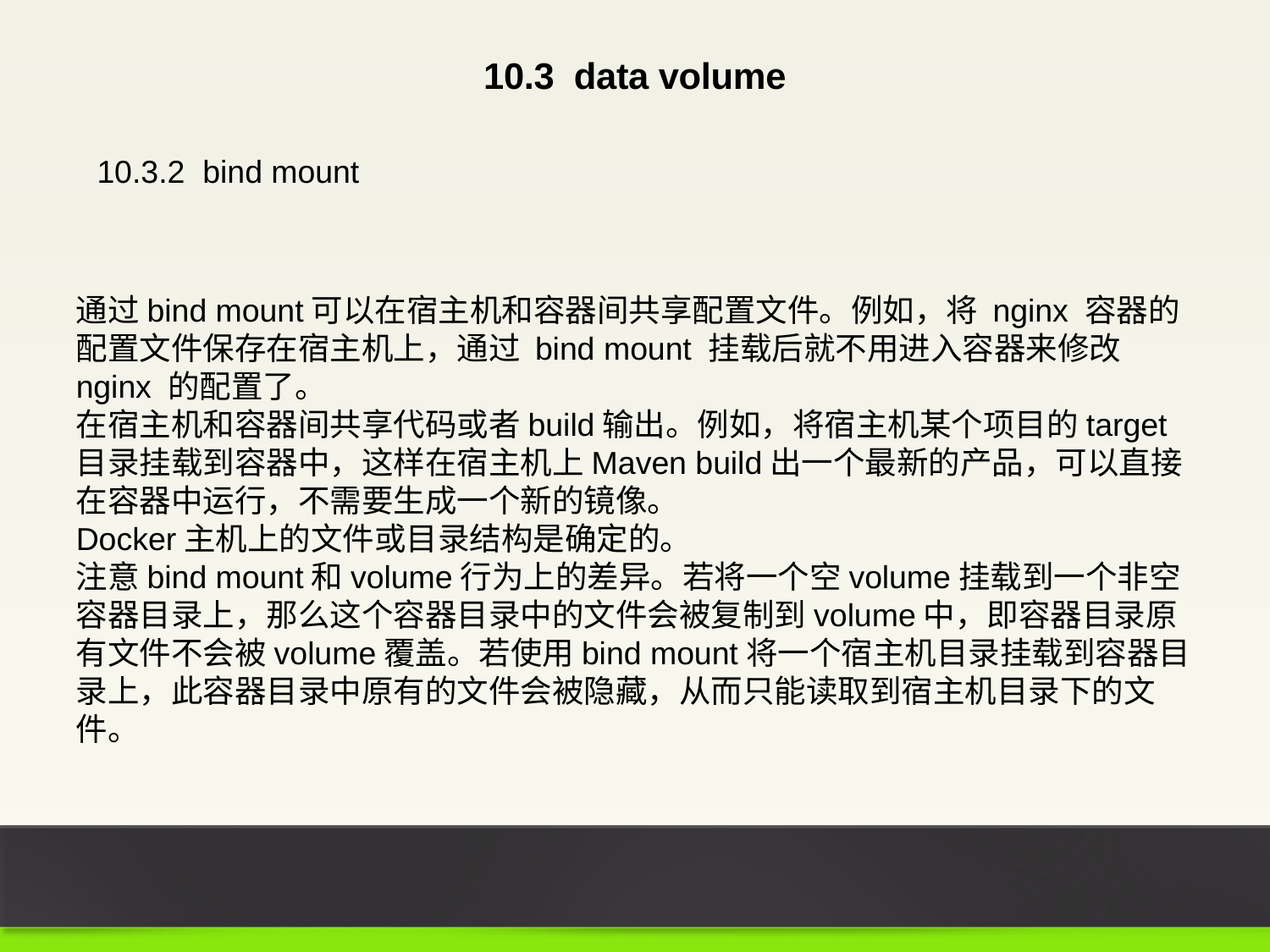

10.3  data volume
10.3.2  bind mount
通过bind mount可以在宿主机和容器间共享配置文件。例如，将 nginx 容器的配置文件保存在宿主机上，通过 bind mount 挂载后就不用进入容器来修改 nginx 的配置了。
在宿主机和容器间共享代码或者build输出。例如，将宿主机某个项目的target目录挂载到容器中，这样在宿主机上Maven build出一个最新的产品，可以直接在容器中运行，不需要生成一个新的镜像。
Docker主机上的文件或目录结构是确定的。
注意bind mount和volume行为上的差异。若将一个空volume挂载到一个非空容器目录上，那么这个容器目录中的文件会被复制到volume中，即容器目录原有文件不会被volume覆盖。若使用bind mount将一个宿主机目录挂载到容器目录上，此容器目录中原有的文件会被隐藏，从而只能读取到宿主机目录下的文件。